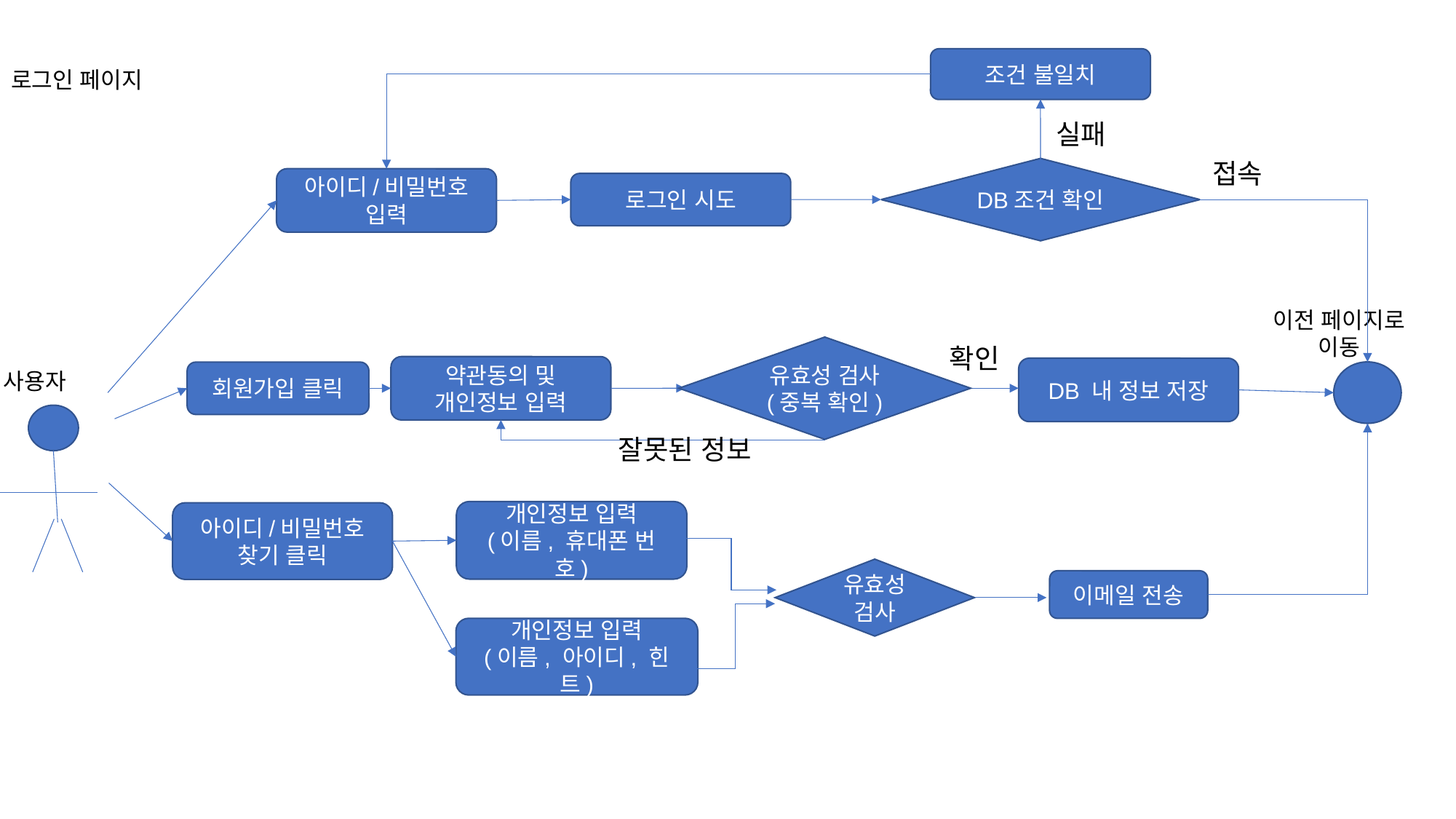

# 로그인 페이지
조건 불일치
실패
접속
DB조건 확인
아이디/비밀번호 입력
로그인 시도
이전 페이지로
이동
확인
유효성 검사
(중복 확인)
약관동의 및 개인정보 입력
DB 내 정보 저장
사용자

회원가입 클릭

잘못된 정보
개인정보 입력
(이름, 휴대폰 번호)
아이디/비밀번호 찾기 클릭
유효성 검사
이메일 전송
개인정보 입력
(이름, 아이디, 힌트)